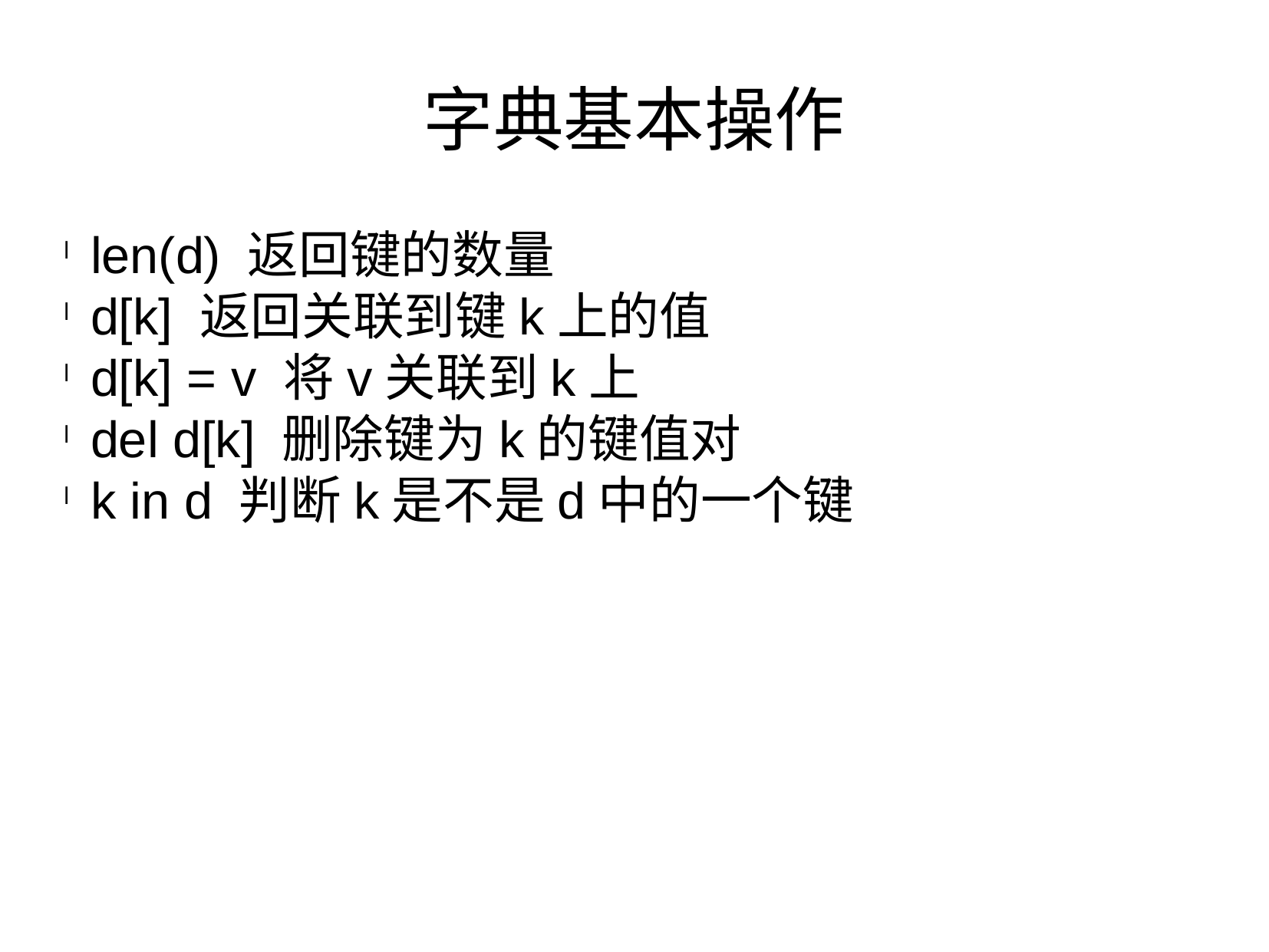

字典基本操作
len(d) 返回键的数量
d[k] 返回关联到键k上的值
d[k] = v 将v关联到k上
del d[k] 删除键为k的键值对
k in d 判断k是不是d中的一个键